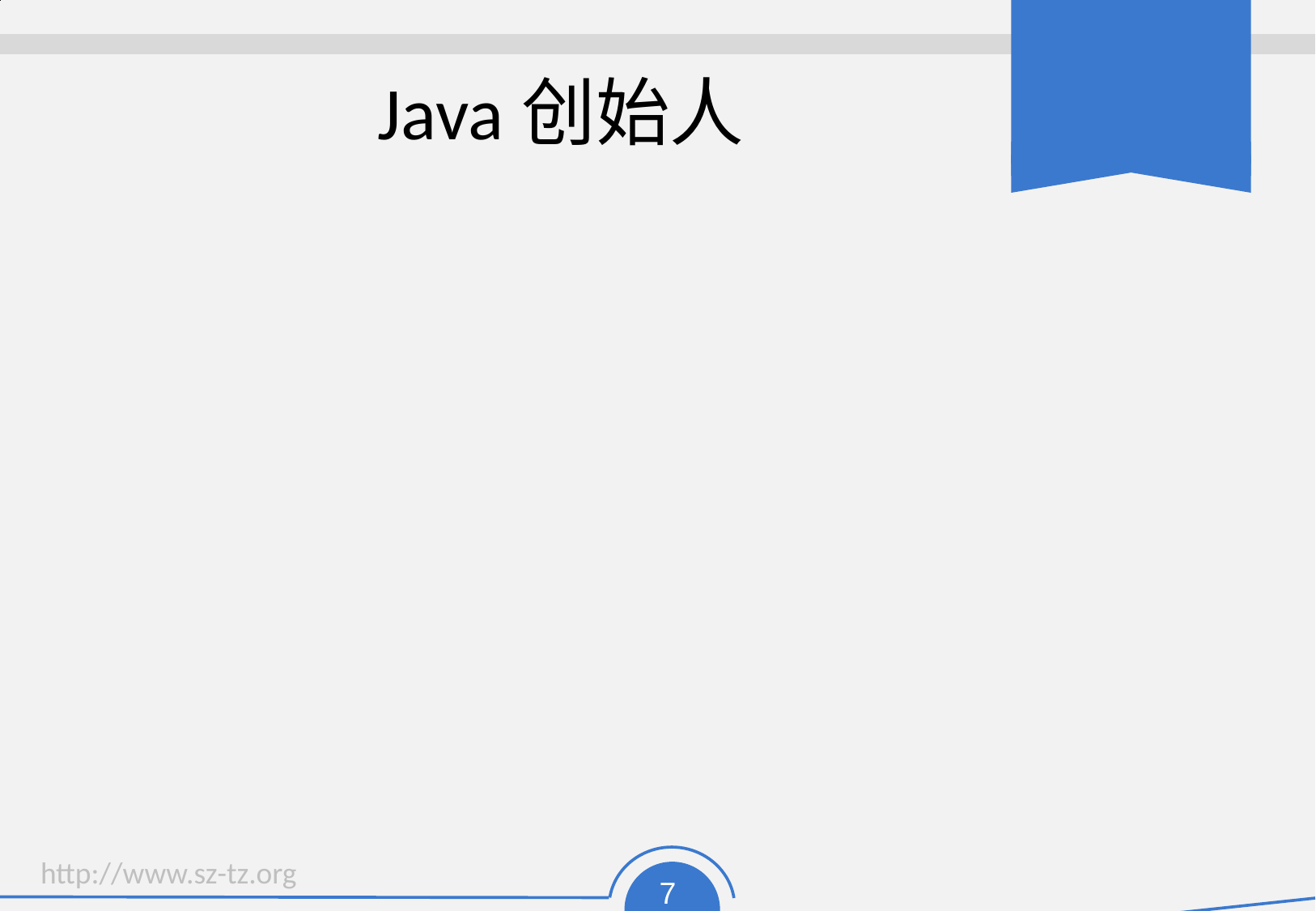

# Java创始人

James  Gosling
       开发团队开发一种用于电视机机顶盒之类的消费产品,必须要求所设计语小并
且能生成结构紧凑代码
Oak语言
        以C++语言为开发背景
        代码短小,且与平台无关